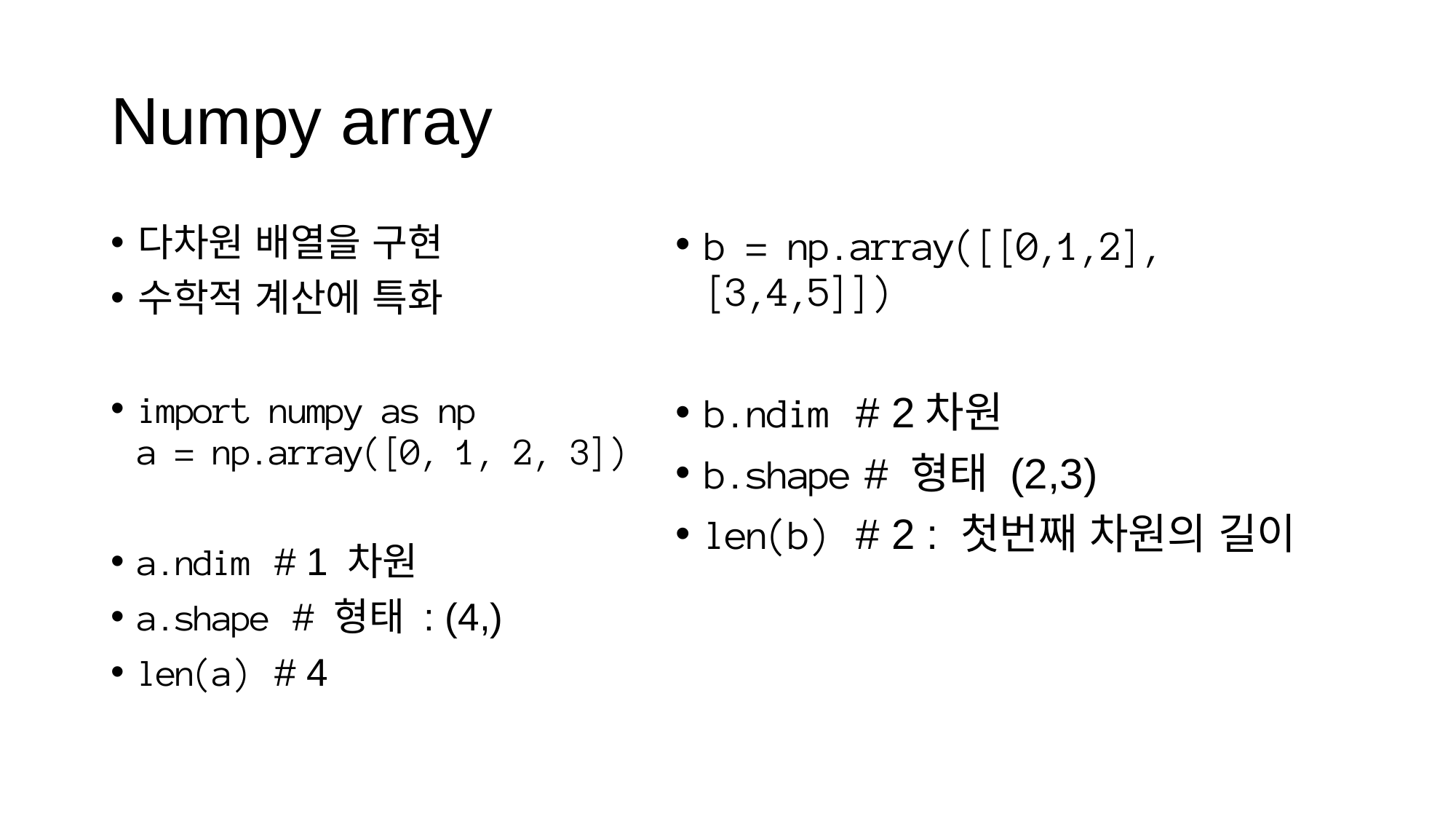

# Numpy array
다차원 배열을 구현
수학적 계산에 특화

import numpy as np
a = np.array([0, 1, 2, 3])

a.ndim  # 1 차원
a.shape  # 형태 : (4,)
len(a)  # 4

b = np.array([[0,1,2], [3,4,5]])

b.ndim  # 2차원
b.shape # 형태 (2,3)
len(b)  # 2 : 첫번째 차원의 길이